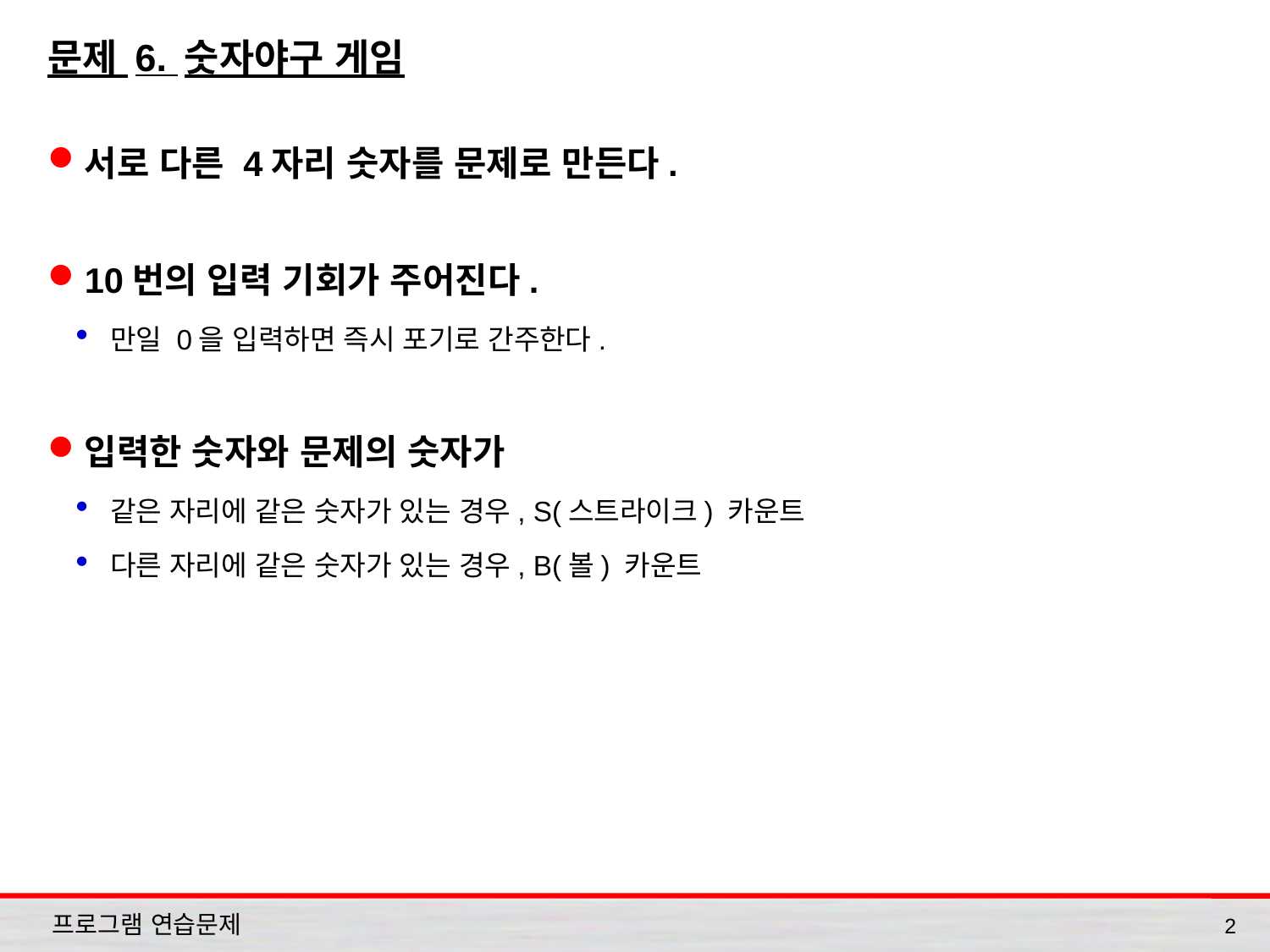

# 문제 6. 숫자야구 게임
서로 다른 4자리 숫자를 문제로 만든다.

10번의 입력 기회가 주어진다.
만일 0을 입력하면 즉시 포기로 간주한다.

입력한 숫자와 문제의 숫자가
같은 자리에 같은 숫자가 있는 경우, S(스트라이크) 카운트
다른 자리에 같은 숫자가 있는 경우, B(볼) 카운트